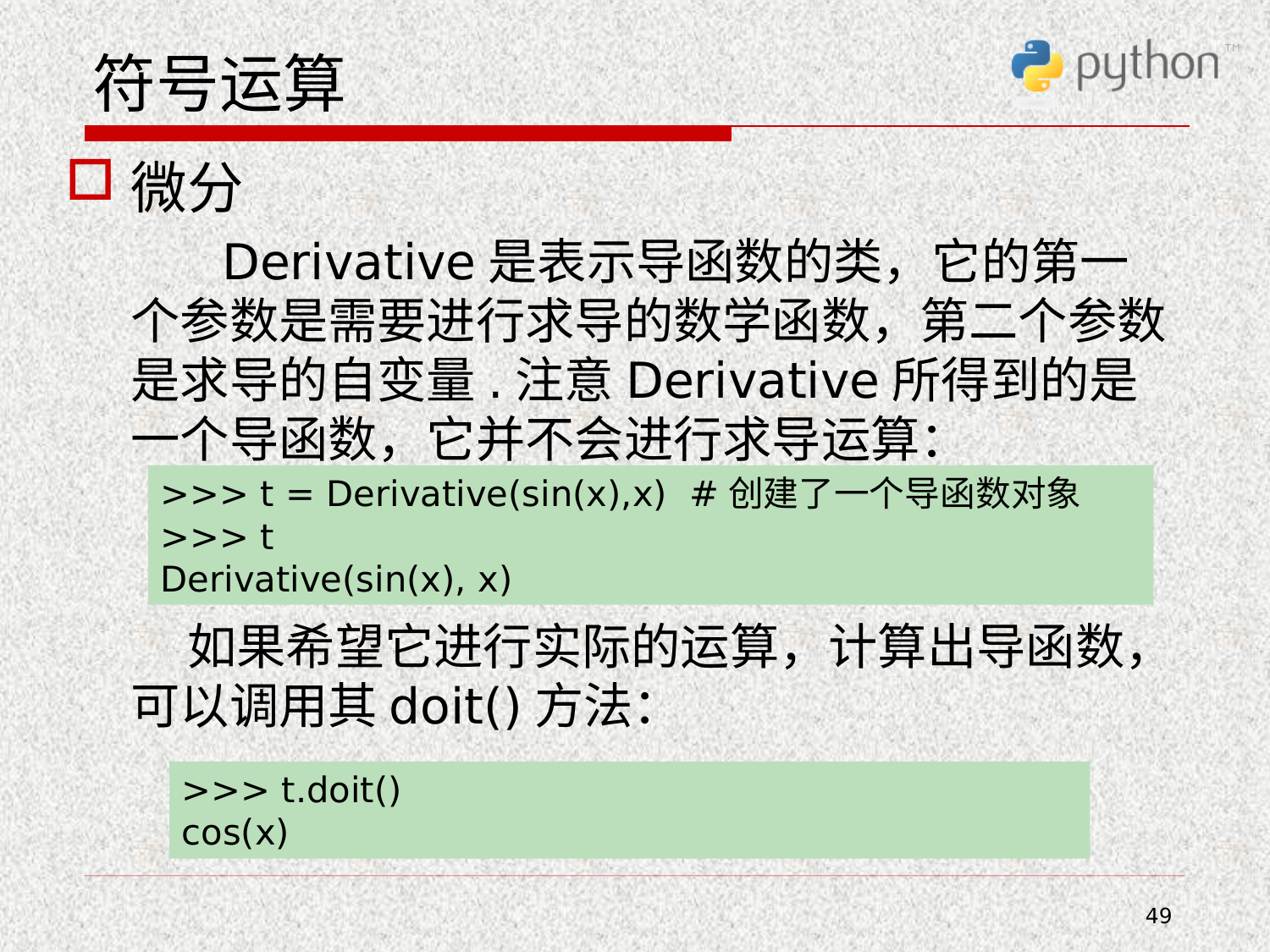

# 符号运算
微分
          Derivative是表示导函数的类，它的第一个参数是需要进行求导的数学函数，第二个参数 是求导的自变量.注意Derivative所得到的是一个导函数，它并不会进行求导运算：

          如果希望它进行实际的运算，计算出导函数，可以调用其doit()方法：

>>> t = Derivative(sin(x),x)  #创建了一个导函数对象
>>> t
Derivative(sin(x), x)
>>> t.doit()
cos(x)
49